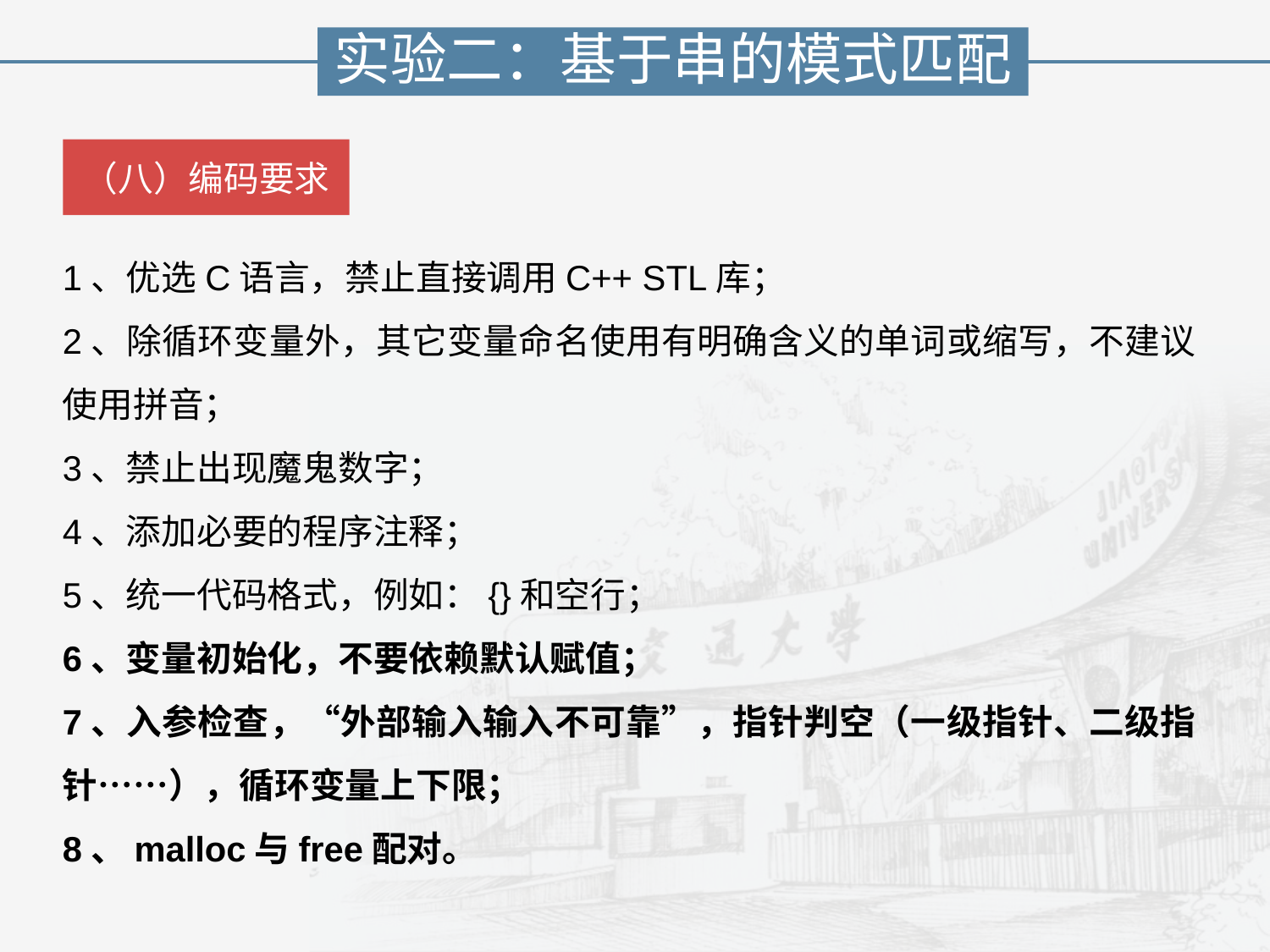

实验二：基于串的模式匹配
（八）编码要求
1、优选C语言，禁止直接调用C++ STL库；
2、除循环变量外，其它变量命名使用有明确含义的单词或缩写，不建议使用拼音；
3、禁止出现魔鬼数字；
4、添加必要的程序注释；
5、统一代码格式，例如：{}和空行；
6、变量初始化，不要依赖默认赋值；
7、入参检查，“外部输入输入不可靠”，指针判空（一级指针、二级指针……），循环变量上下限；
8、malloc与free配对。